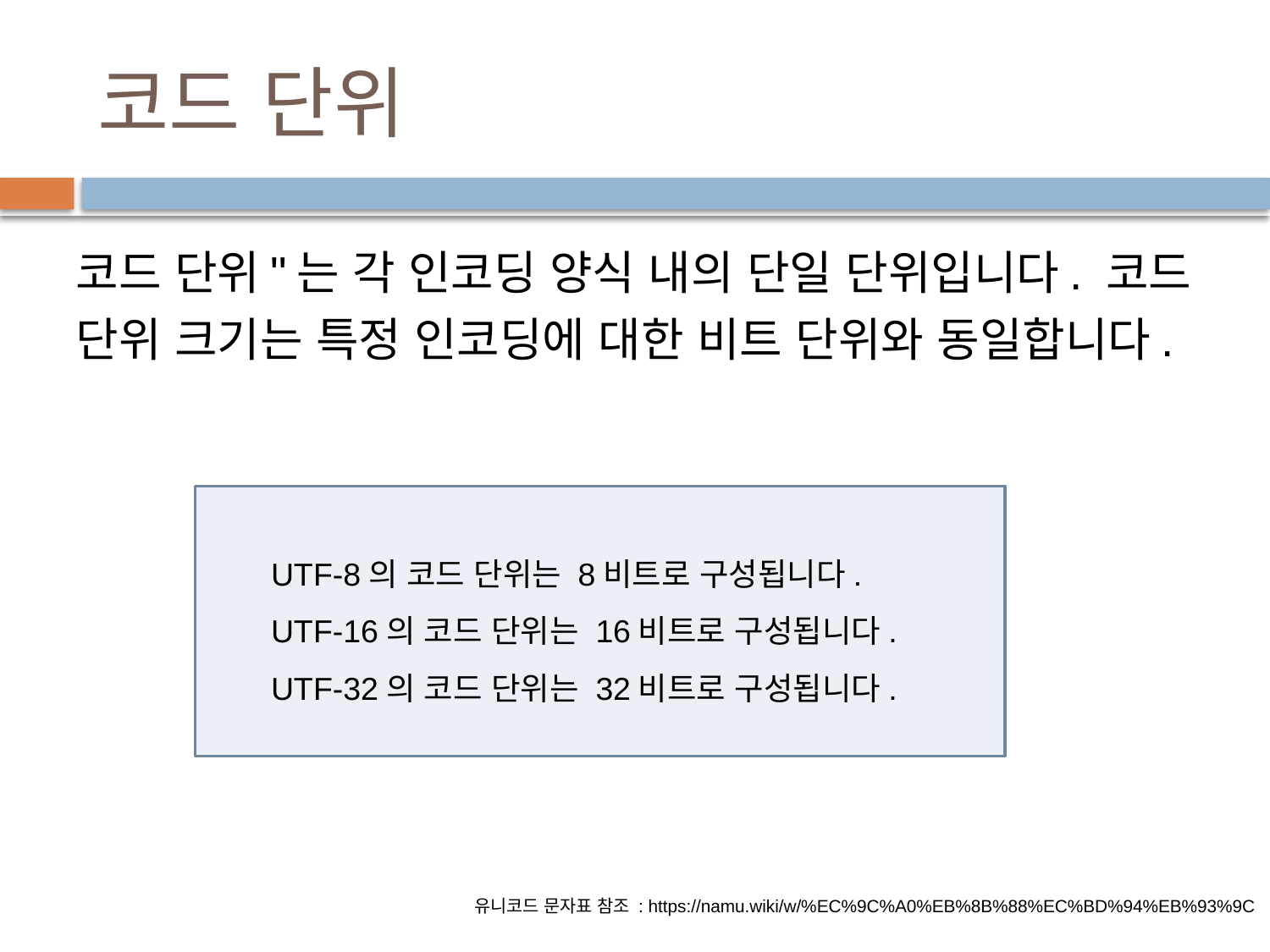

# 코드 단위
코드 단위"는 각 인코딩 양식 내의 단일 단위입니다. 코드 단위 크기는 특정 인코딩에 대한 비트 단위와 동일합니다.
UTF-8의 코드 단위는 8비트로 구성됩니다.
UTF-16의 코드 단위는 16비트로 구성됩니다.
UTF-32의 코드 단위는 32비트로 구성됩니다.
유니코드 문자표 참조 : https://namu.wiki/w/%EC%9C%A0%EB%8B%88%EC%BD%94%EB%93%9C